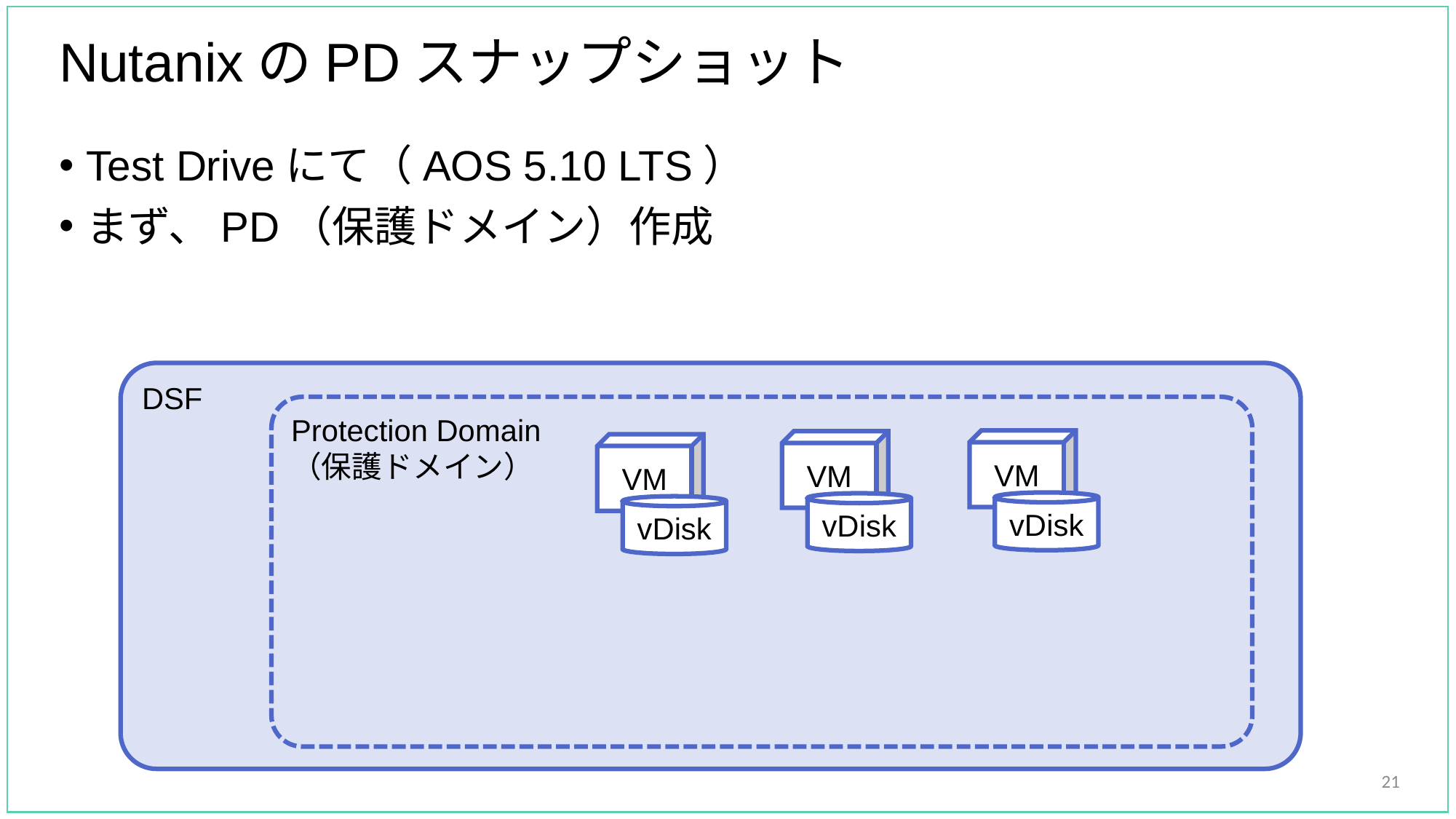

# NutanixのPDスナップショット
Test Driveにて（AOS 5.10 LTS）
まず、PD（保護ドメイン）作成
DSF
Protection Domain
（保護ドメイン）
VM
VM
VM
vDisk
vDisk
vDisk
21